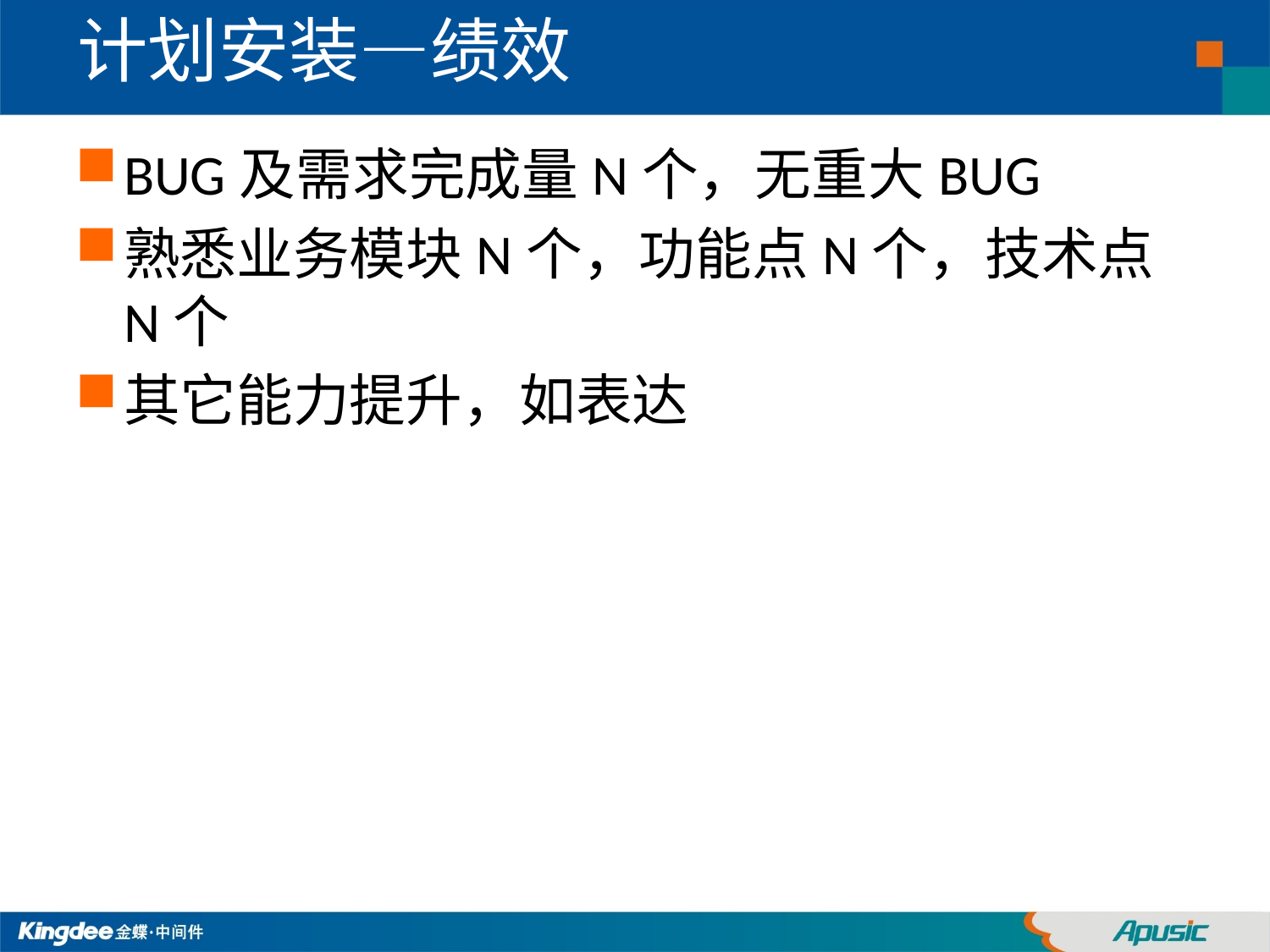

# 计划安装—绩效
BUG及需求完成量N个，无重大BUG
熟悉业务模块N个，功能点N个，技术点N个
其它能力提升，如表达